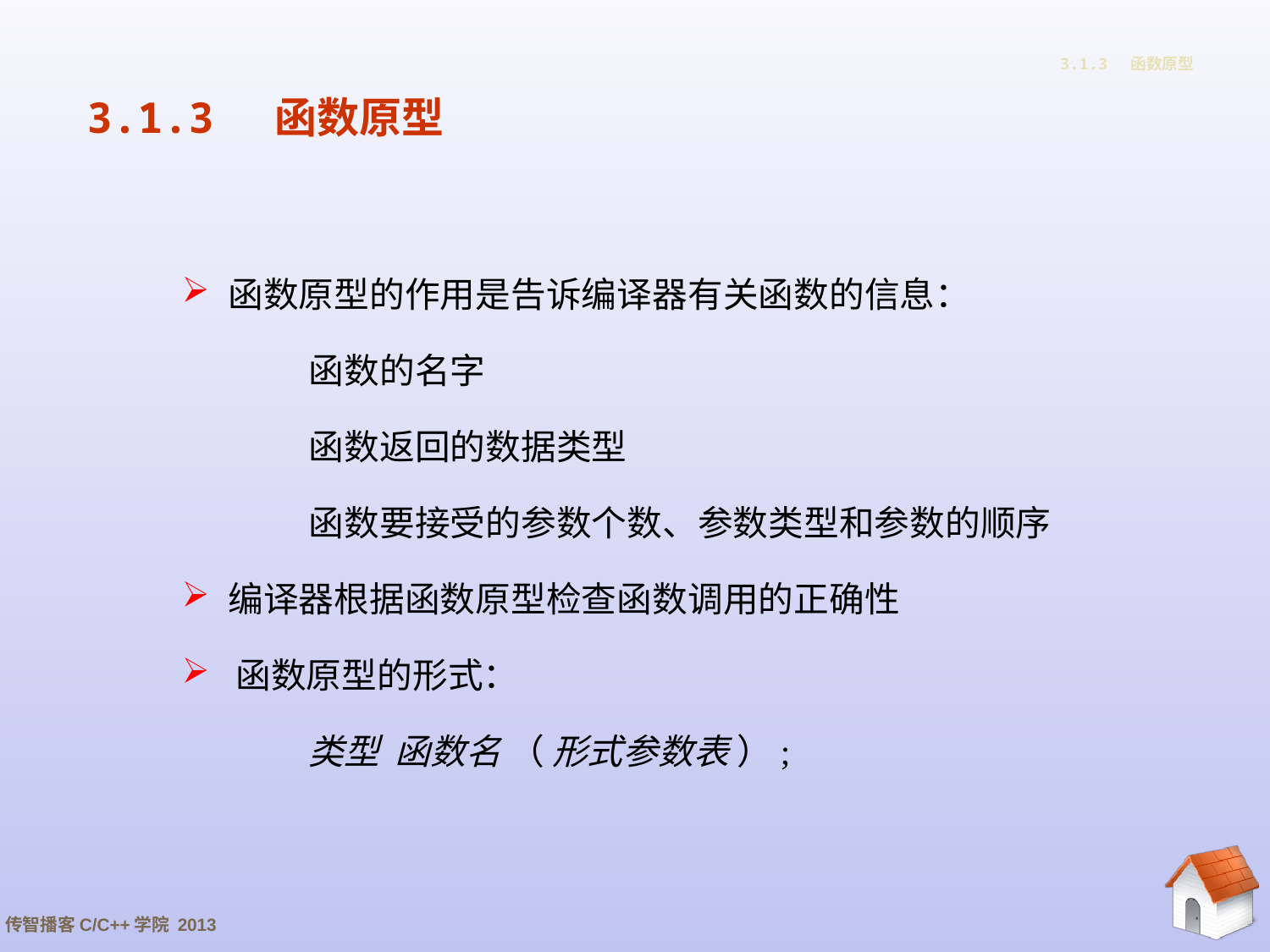

# 3.1.3  函数原型
3.1.3  函数原型
 函数原型的作用是告诉编译器有关函数的信息：
	函数的名字
	函数返回的数据类型
	函数要接受的参数个数、参数类型和参数的顺序
 编译器根据函数原型检查函数调用的正确性
  函数原型的形式：
	类型  函数名 （ 形式参数表 ）;